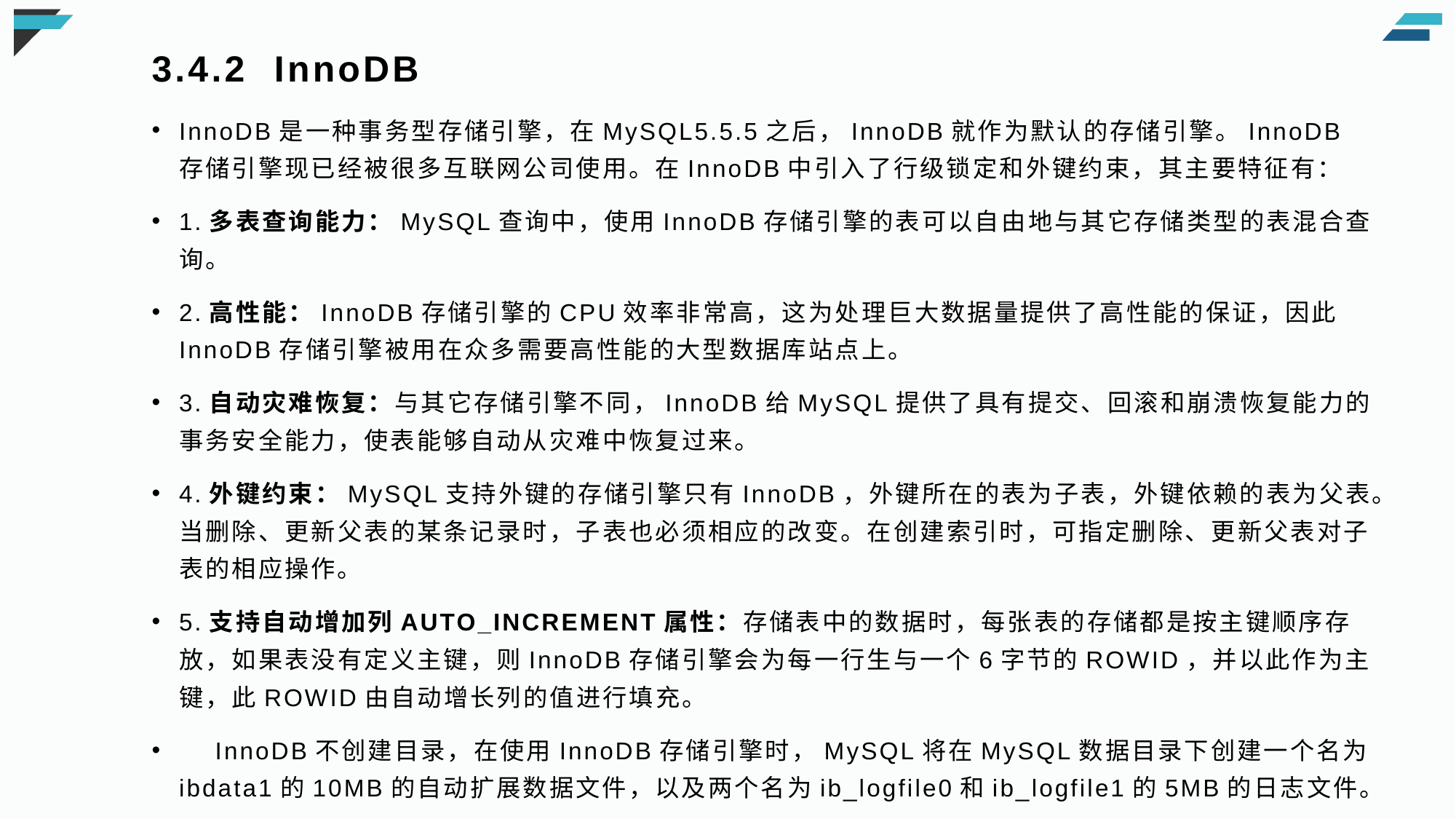

# 3.4.2  InnoDB
InnoDB是一种事务型存储引擎，在MySQL5.5.5之后，InnoDB就作为默认的存储引擎。InnoDB存储引擎现已经被很多互联网公司使用。在InnoDB中引入了行级锁定和外键约束，其主要特征有：
1.多表查询能力：MySQL查询中，使用InnoDB存储引擎的表可以自由地与其它存储类型的表混合查询。
2.高性能：InnoDB存储引擎的CPU效率非常高，这为处理巨大数据量提供了高性能的保证，因此InnoDB存储引擎被用在众多需要高性能的大型数据库站点上。
3.自动灾难恢复：与其它存储引擎不同，InnoDB给MySQL提供了具有提交、回滚和崩溃恢复能力的事务安全能力，使表能够自动从灾难中恢复过来。
4.外键约束：MySQL支持外键的存储引擎只有InnoDB，外键所在的表为子表，外键依赖的表为父表。当删除、更新父表的某条记录时，子表也必须相应的改变。在创建索引时，可指定删除、更新父表对子表的相应操作。
5.支持自动增加列AUTO_INCREMENT属性：存储表中的数据时，每张表的存储都是按主键顺序存放，如果表没有定义主键，则InnoDB存储引擎会为每一行生与一个6字节的ROWID，并以此作为主键，此ROWID由自动增长列的值进行填充。
    InnoDB不创建目录，在使用InnoDB存储引擎时，MySQL将在MySQL数据目录下创建一个名为ibdata1的10MB的自动扩展数据文件，以及两个名为ib_logfile0和ib_logfile1的5MB的日志文件。